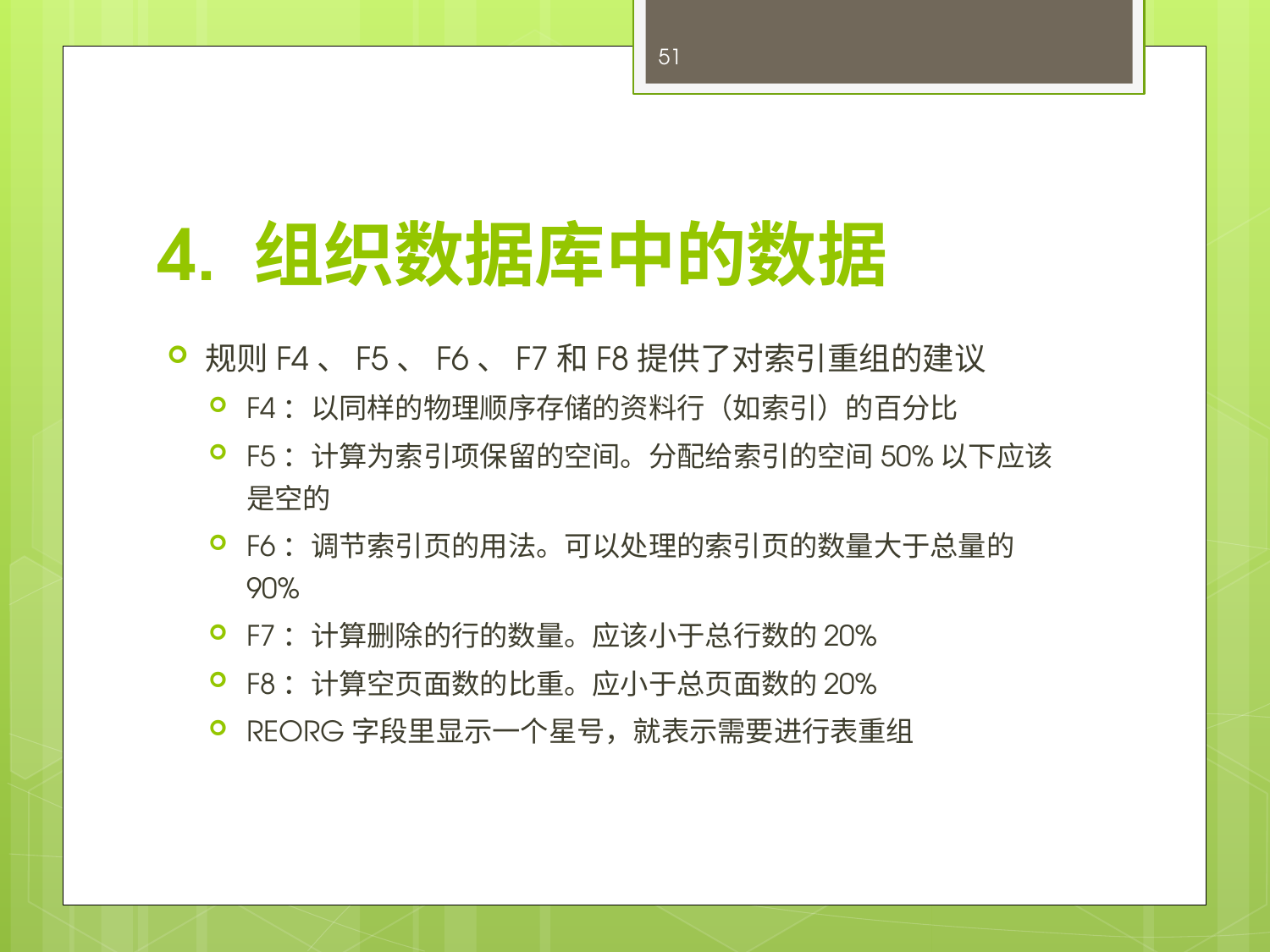

51
# 4. 组织数据库中的数据
规则F4、F5、F6、F7和F8提供了对索引重组的建议
F4：以同样的物理顺序存储的资料行（如索引）的百分比
F5：计算为索引项保留的空间。分配给索引的空间50%以下应该是空的
F6：调节索引页的用法。可以处理的索引页的数量大于总量的90%
F7：计算删除的行的数量。应该小于总行数的20%
F8：计算空页面数的比重。应小于总页面数的20%
REORG字段里显示一个星号，就表示需要进行表重组